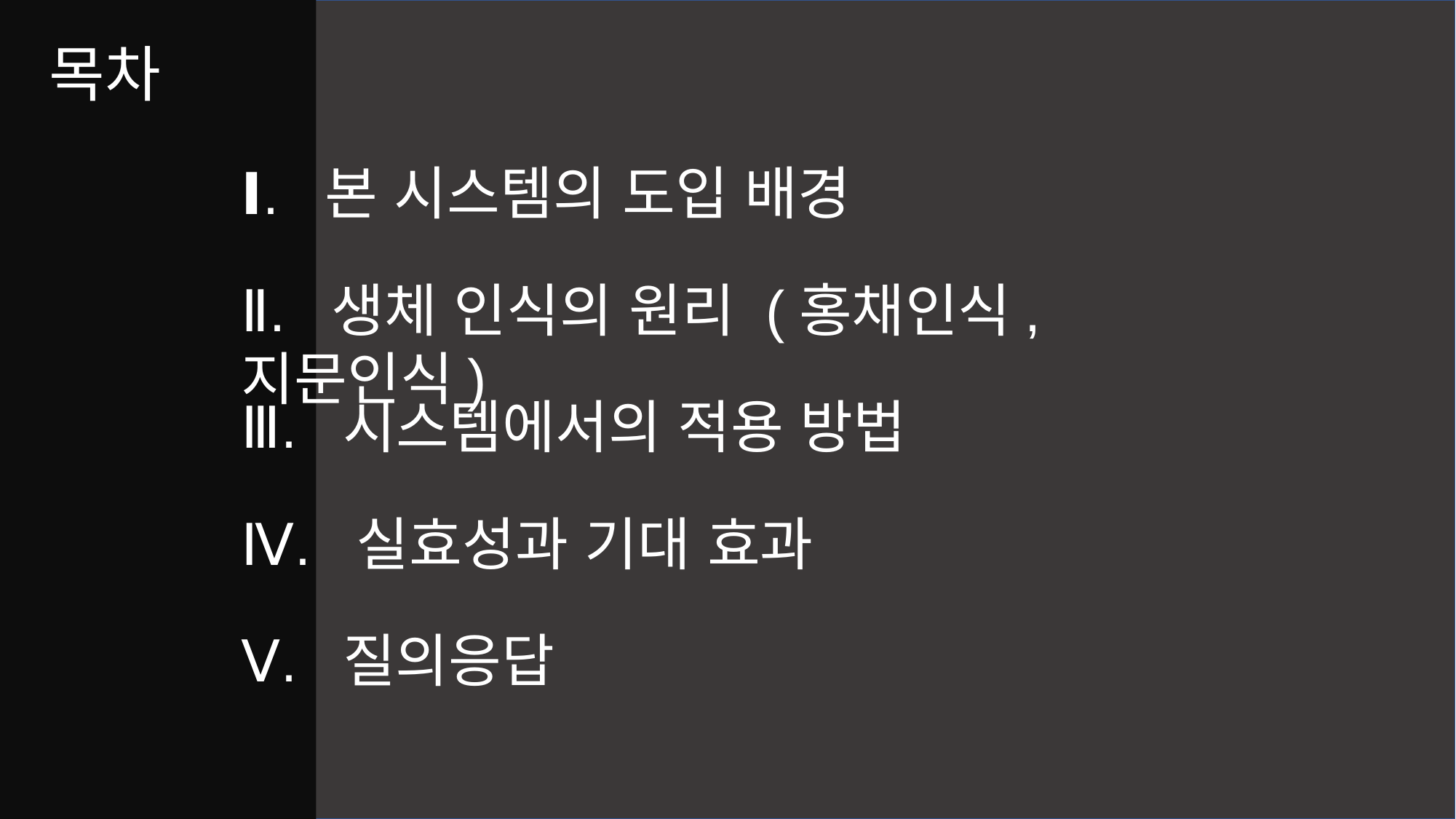

목차
Ⅰ.  본 시스템의 도입 배경
Ⅱ.  생체 인식의 원리 (홍채인식, 지문인식)
Ⅲ.  시스템에서의 적용 방법
Ⅳ.  실효성과 기대 효과
Ⅴ.  질의응답